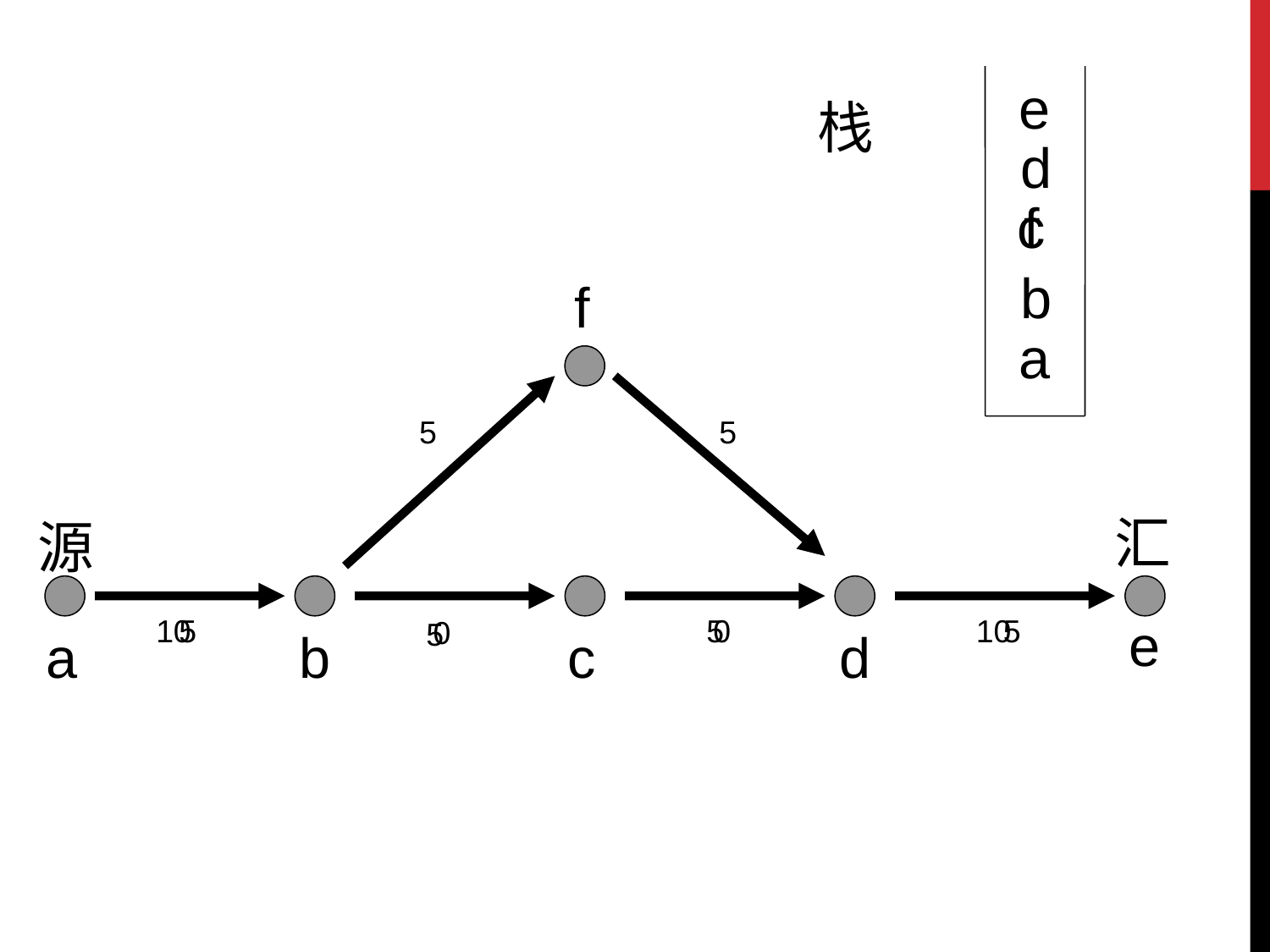

e

栈
d
c
f
b
f
a

5
5

汇
源

e
10
5
5
0
10
5
0
5
a
b
c
d